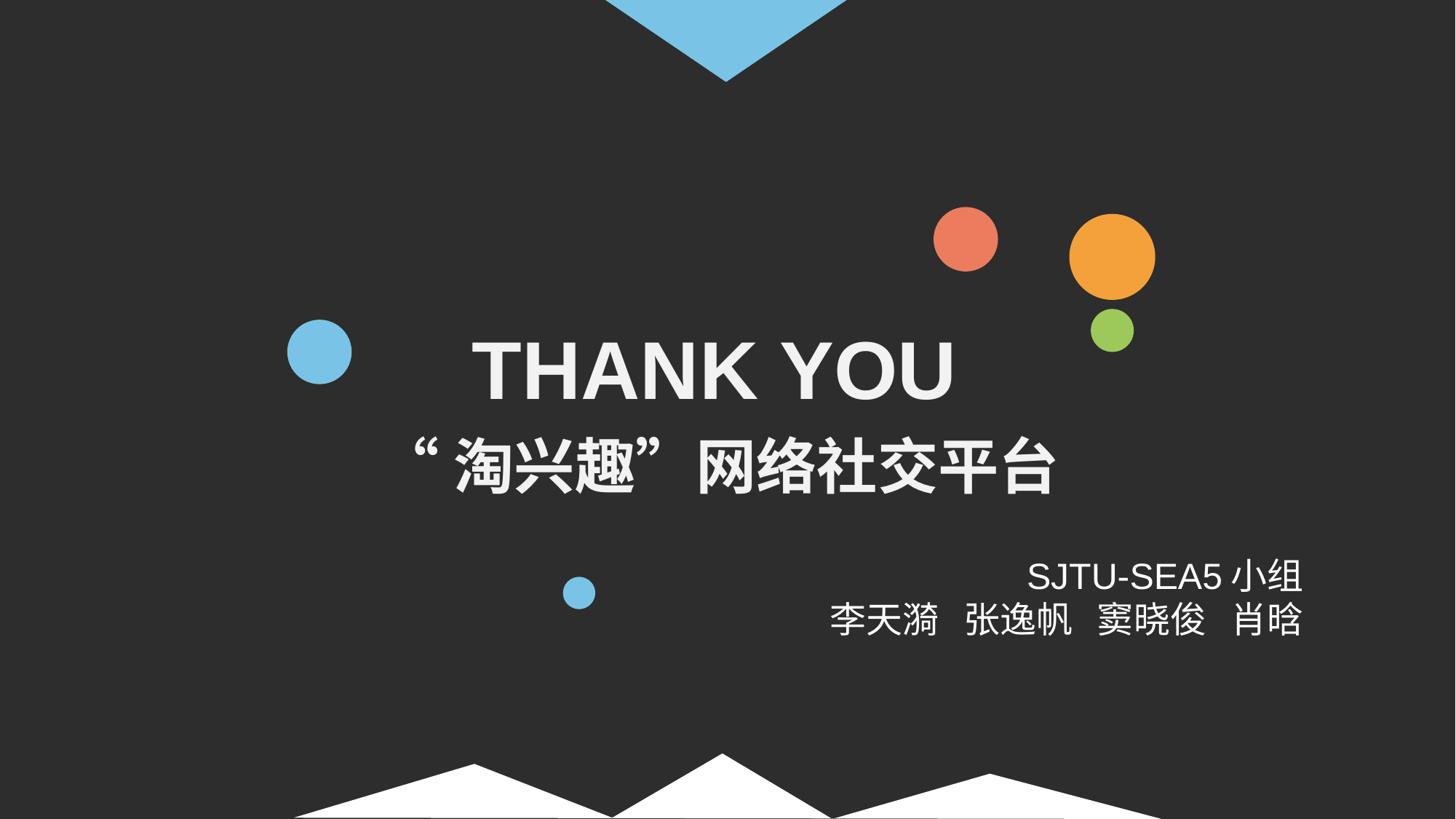

THANK YOU

“淘兴趣”网络社交平台
SJTU-SEA5小组
李天漪   张逸帆   窦晓俊   肖晗